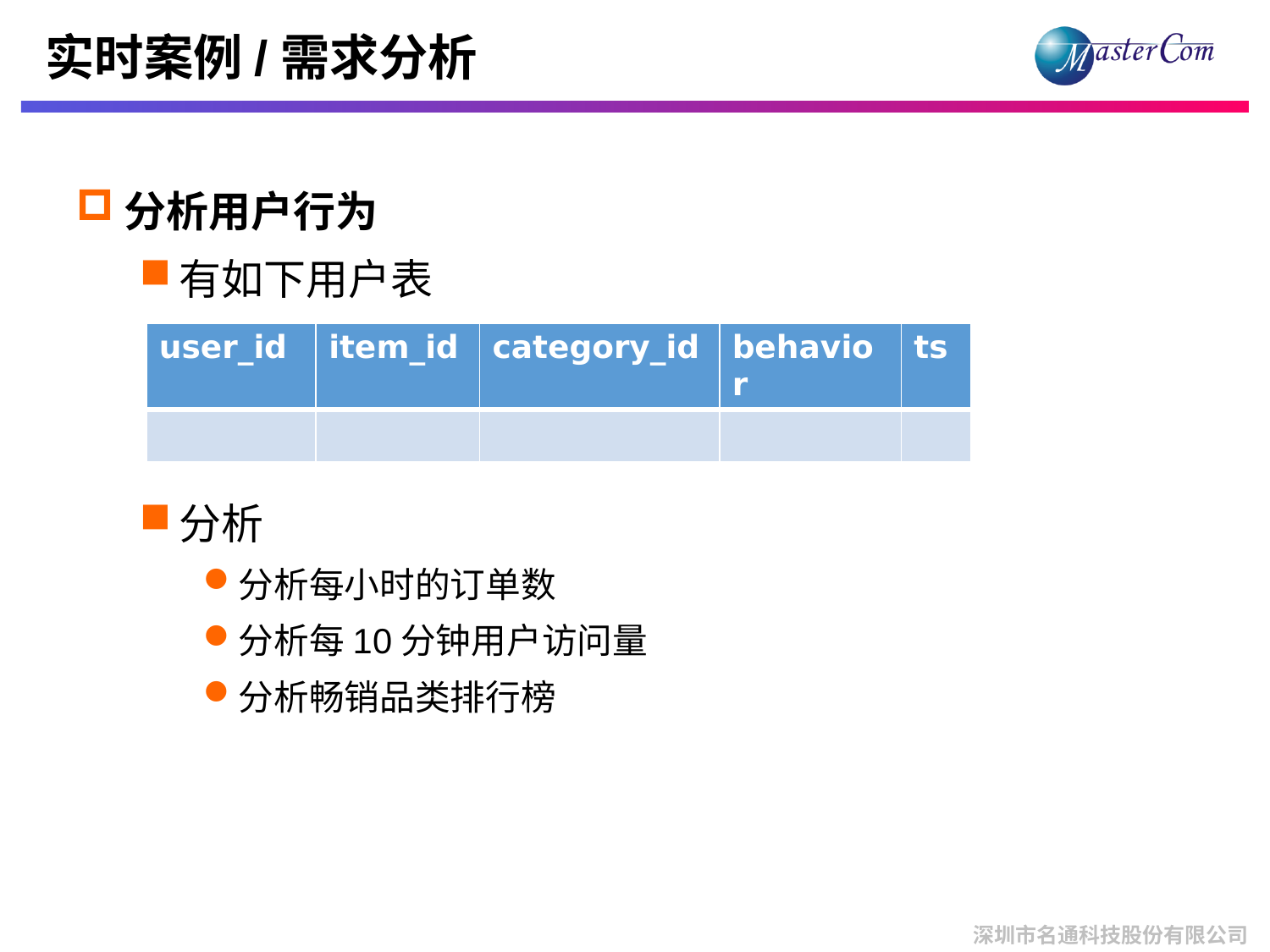

# 实时案例/需求分析
分析用户行为
有如下用户表

分析
分析每小时的订单数
分析每10分钟用户访问量
分析畅销品类排行榜
| user\_id | item\_id | category\_id | behavior | ts |
| --- | --- | --- | --- | --- |
|  |  |  |  |  |